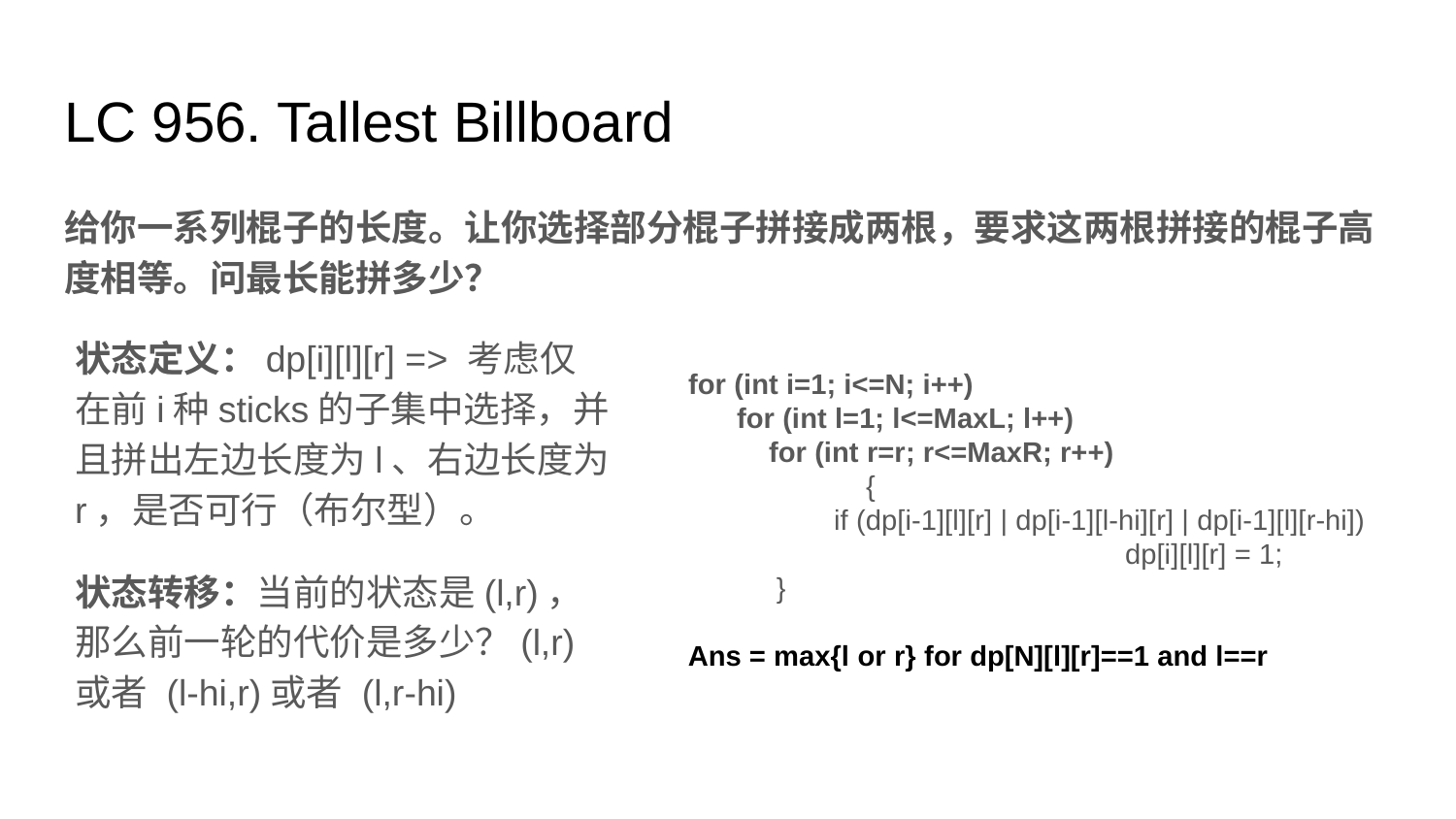

# LC 956. Tallest Billboard

给你一系列棍子的长度。让你选择部分棍子拼接成两根，要求这两根拼接的棍子高度相等。问最长能拼多少？

状态定义：dp[i][l][r] => 考虑仅在前i种sticks的子集中选择，并且拼出左边长度为l、右边长度为r，是否可行（布尔型）。
状态转移：当前的状态是(l,r)，那么前一轮的代价是多少？(l,r) 或者 (l-hi,r)或者 (l,r-hi)

for (int i=1; i<=N; i++)
for (int l=1; l<=MaxL; l++)
    for (int r=r; r<=MaxR; r++)
      	    {
          	if (dp[i-1][l][r] | dp[i-1][l-hi][r] | dp[i-1][l][r-hi])
			dp[i][l][r] = 1;
           }

   Ans = max{l or r} for dp[N][l][r]==1 and l==r